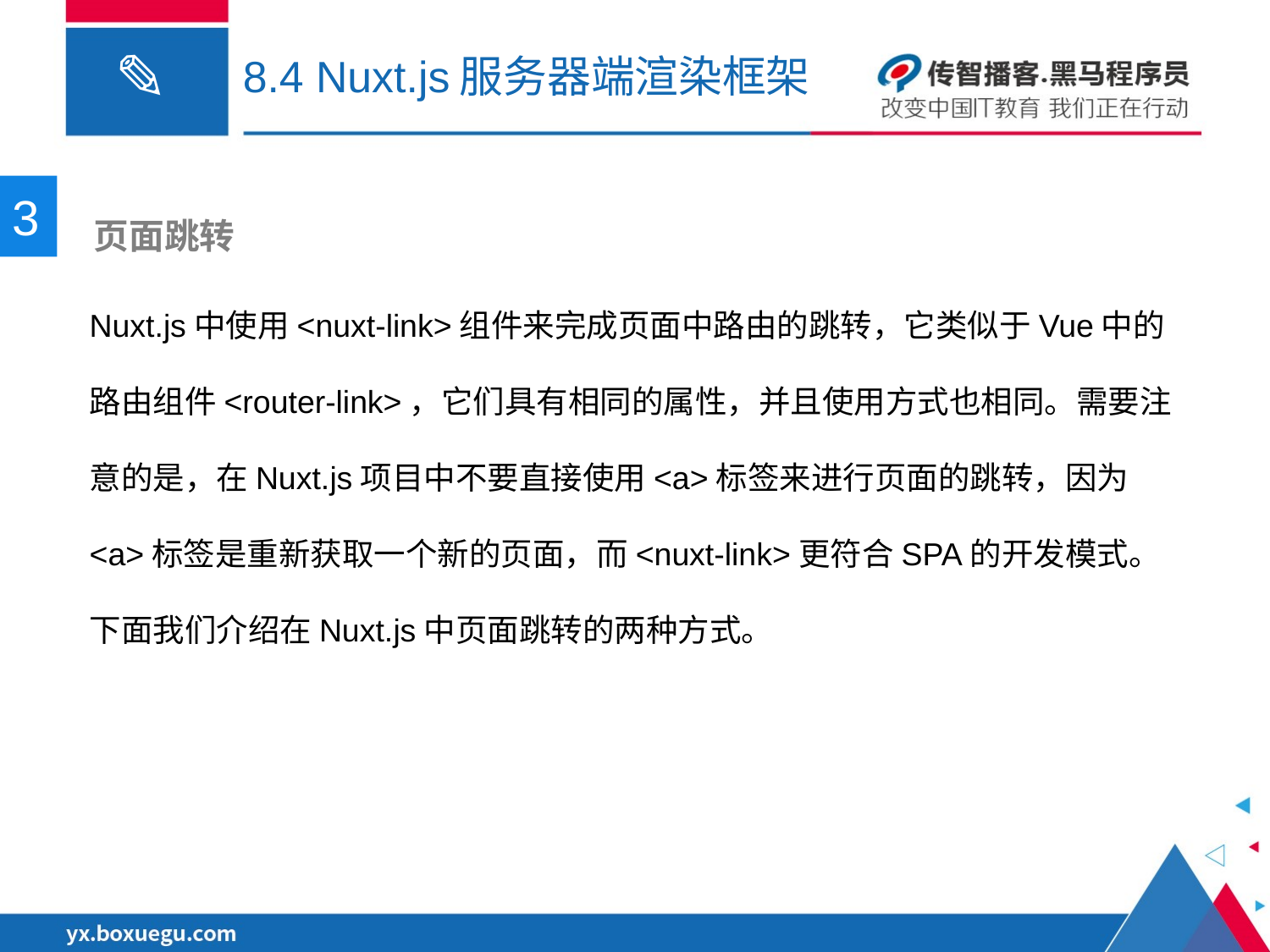

# 8.4 Nuxt.js服务器端渲染框架

3
  页面跳转
Nuxt.js中使用<nuxt-link>组件来完成页面中路由的跳转，它类似于Vue中的路由组件<router-link>，它们具有相同的属性，并且使用方式也相同。需要注意的是，在Nuxt.js项目中不要直接使用<a>标签来进行页面的跳转，因为<a>标签是重新获取一个新的页面，而<nuxt-link>更符合SPA的开发模式。下面我们介绍在Nuxt.js中页面跳转的两种方式。